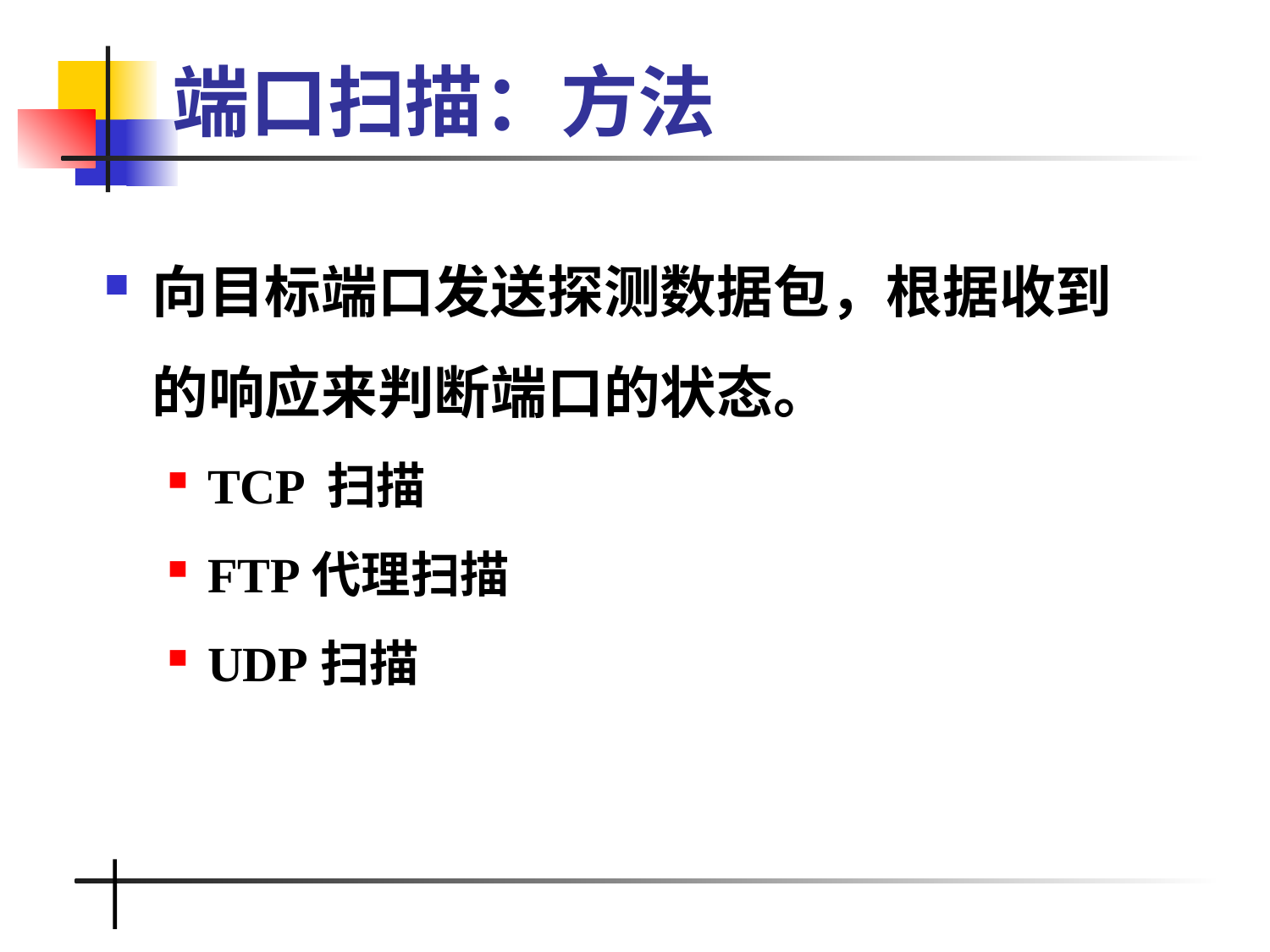

# 端口扫描：方法
向目标端口发送探测数据包，根据收到的响应来判断端口的状态。
TCP 扫描
FTP代理扫描
UDP扫描